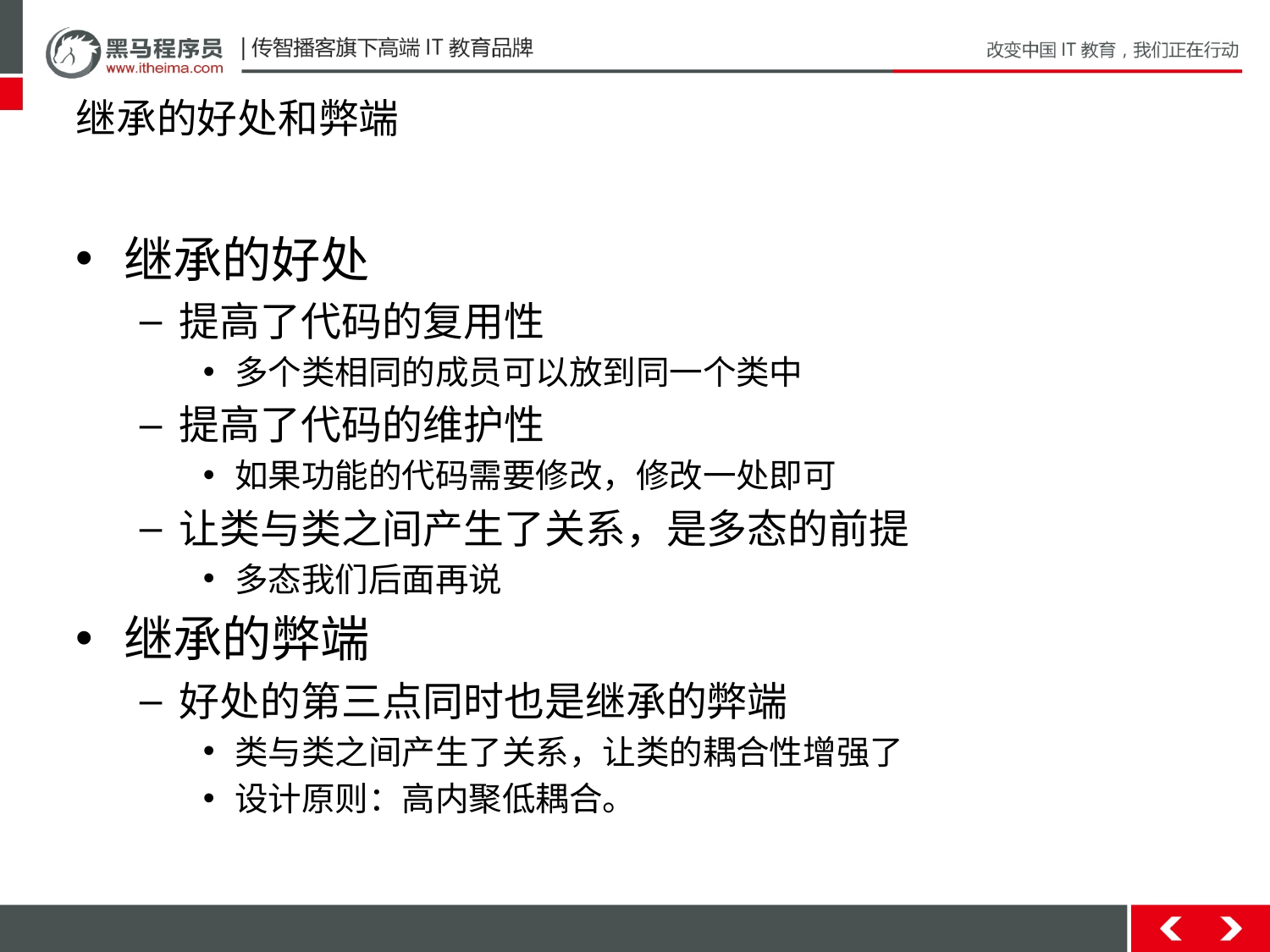

# 继承的好处和弊端
继承的好处
提高了代码的复用性
多个类相同的成员可以放到同一个类中
提高了代码的维护性
如果功能的代码需要修改，修改一处即可
让类与类之间产生了关系，是多态的前提
多态我们后面再说
继承的弊端
好处的第三点同时也是继承的弊端
类与类之间产生了关系，让类的耦合性增强了
设计原则：高内聚低耦合。